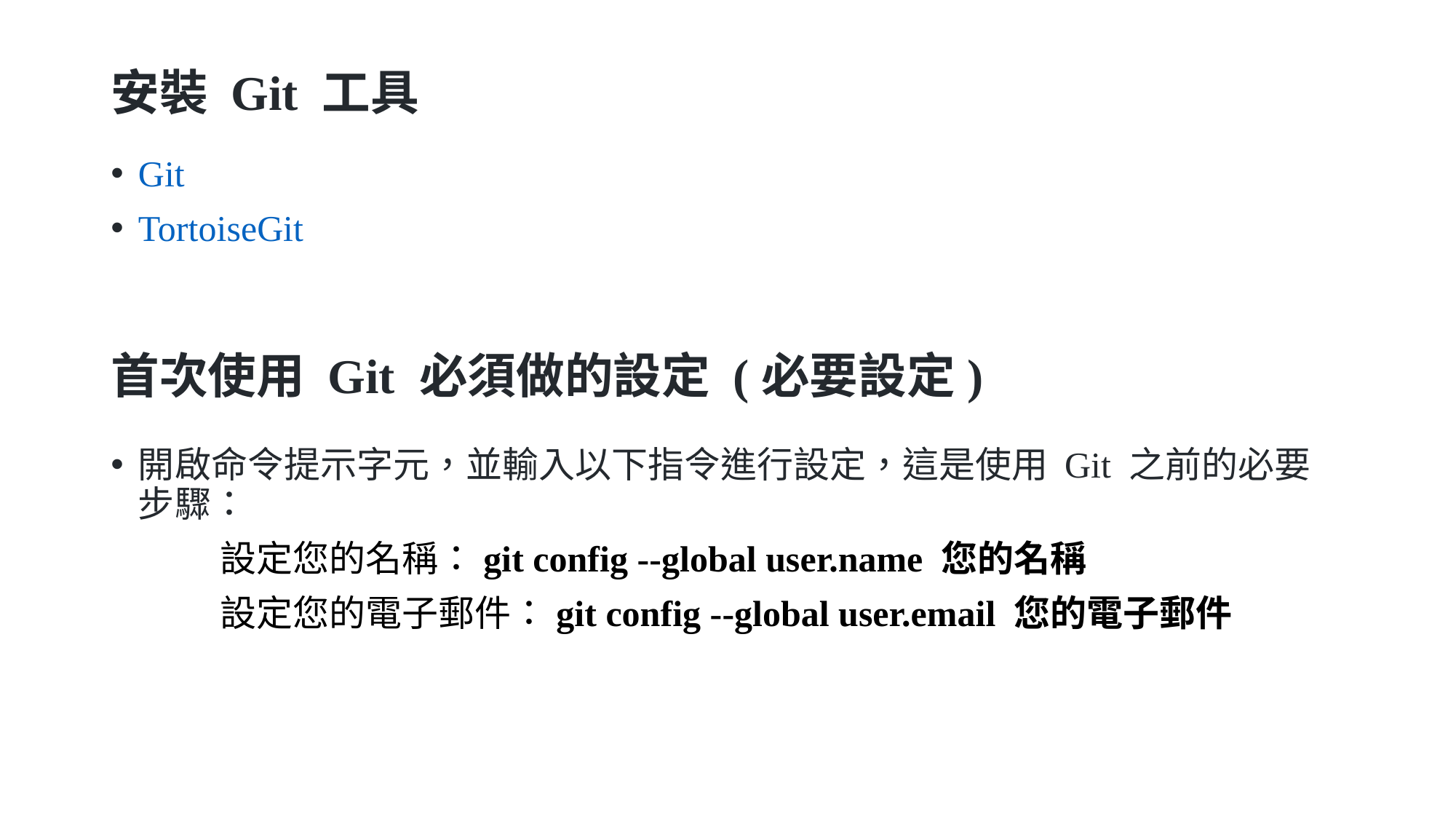

# 安裝 Git 工具
Git
TortoiseGit

首次使用 Git 必須做的設定 (必要設定)
開啟命令提示字元，並輸入以下指令進行設定，這是使用 Git 之前的必要步驟：
	設定您的名稱：git config --global user.name 您的名稱
	設定您的電子郵件：git config --global user.email 您的電子郵件